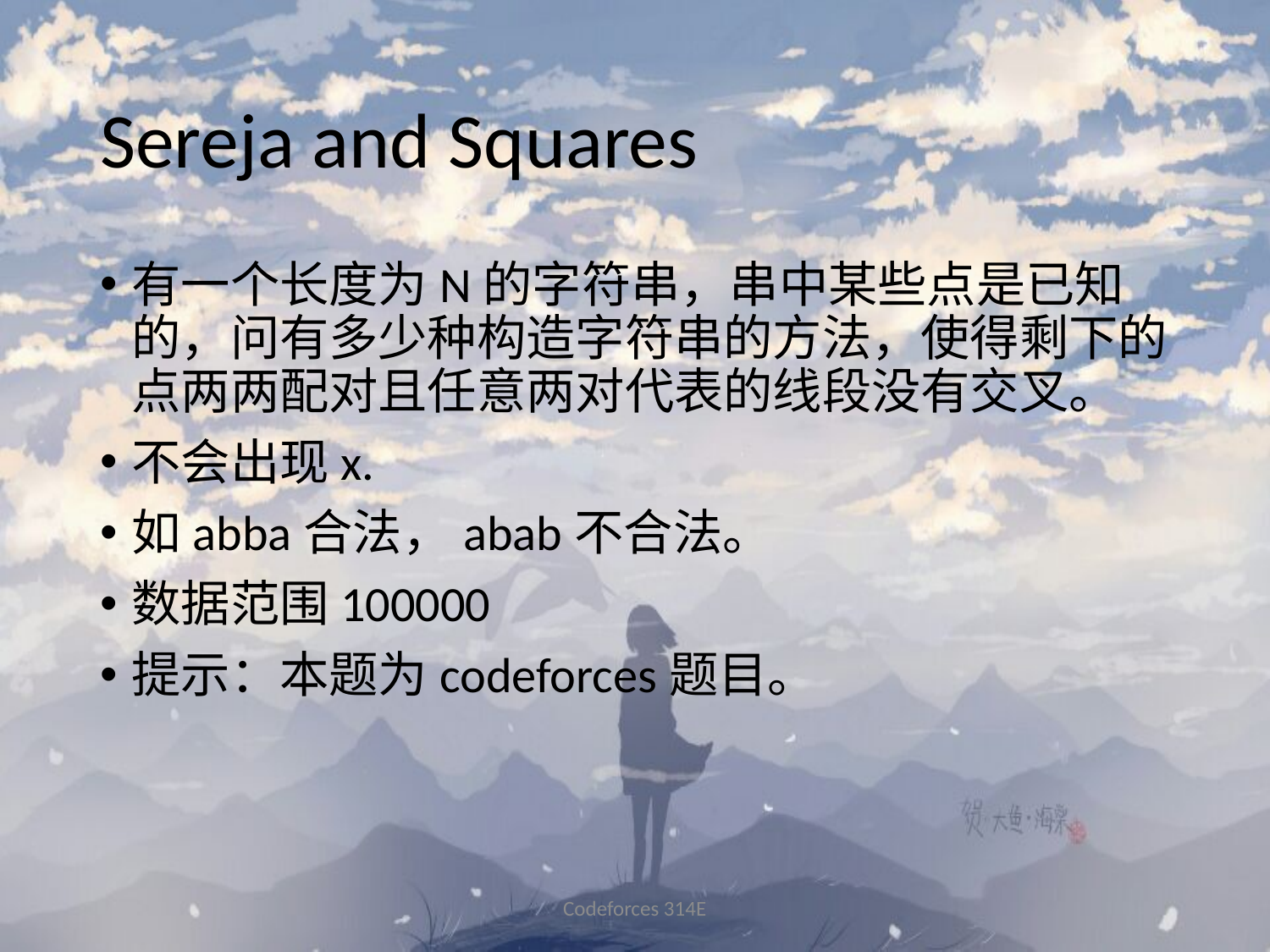

# Sereja and Squares
有一个长度为N的字符串，串中某些点是已知的，问有多少种构造字符串的方法，使得剩下的点两两配对且任意两对代表的线段没有交叉。
不会出现x.
如abba合法，abab不合法。
数据范围100000
提示：本题为codeforces题目。
Codeforces 314E